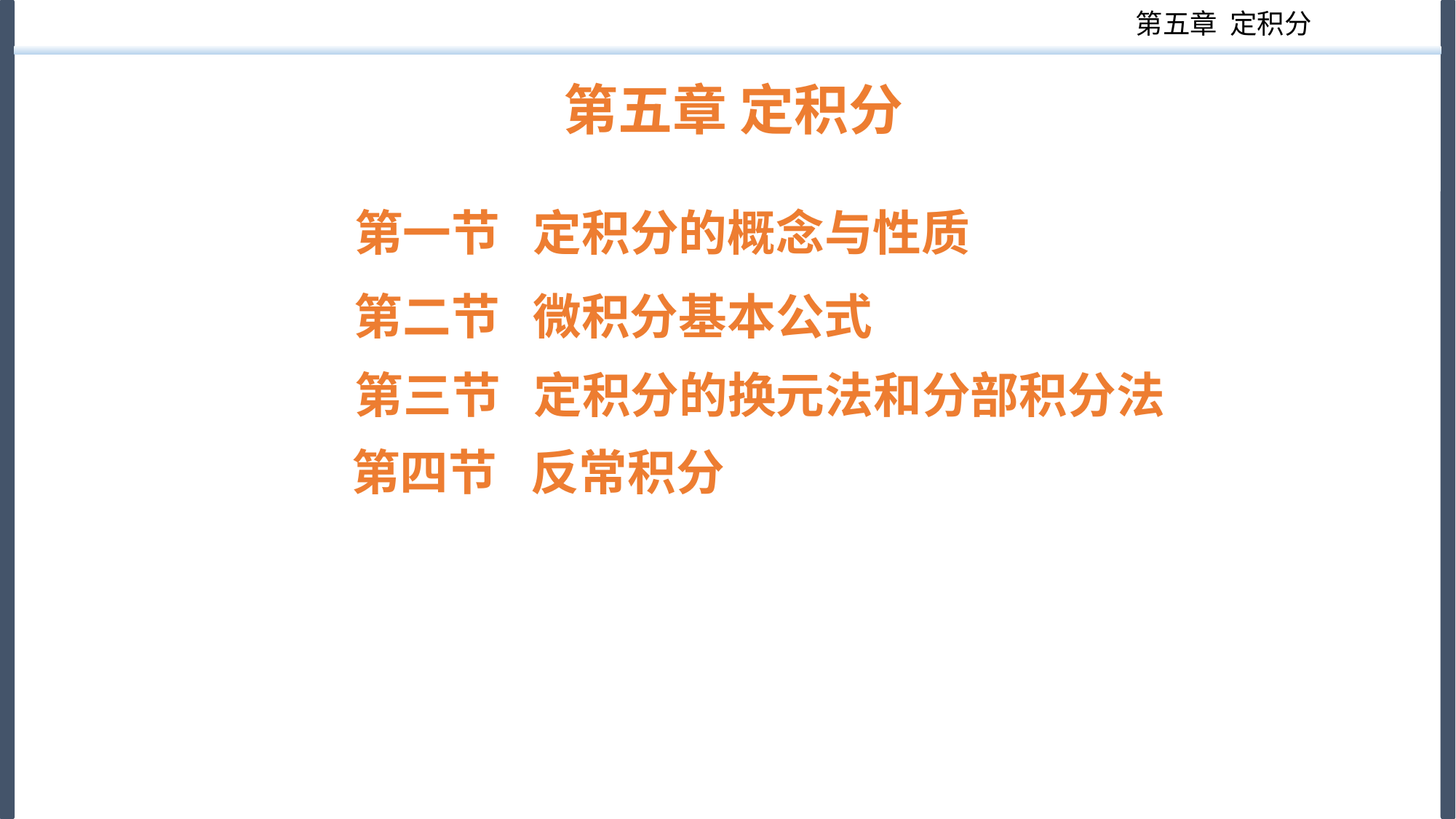

第五章 定积分
 第一节   定积分的概念与性质
 第二节   微积分基本公式
第三节   定积分的换元法和分部积分法
 第四节   反常积分